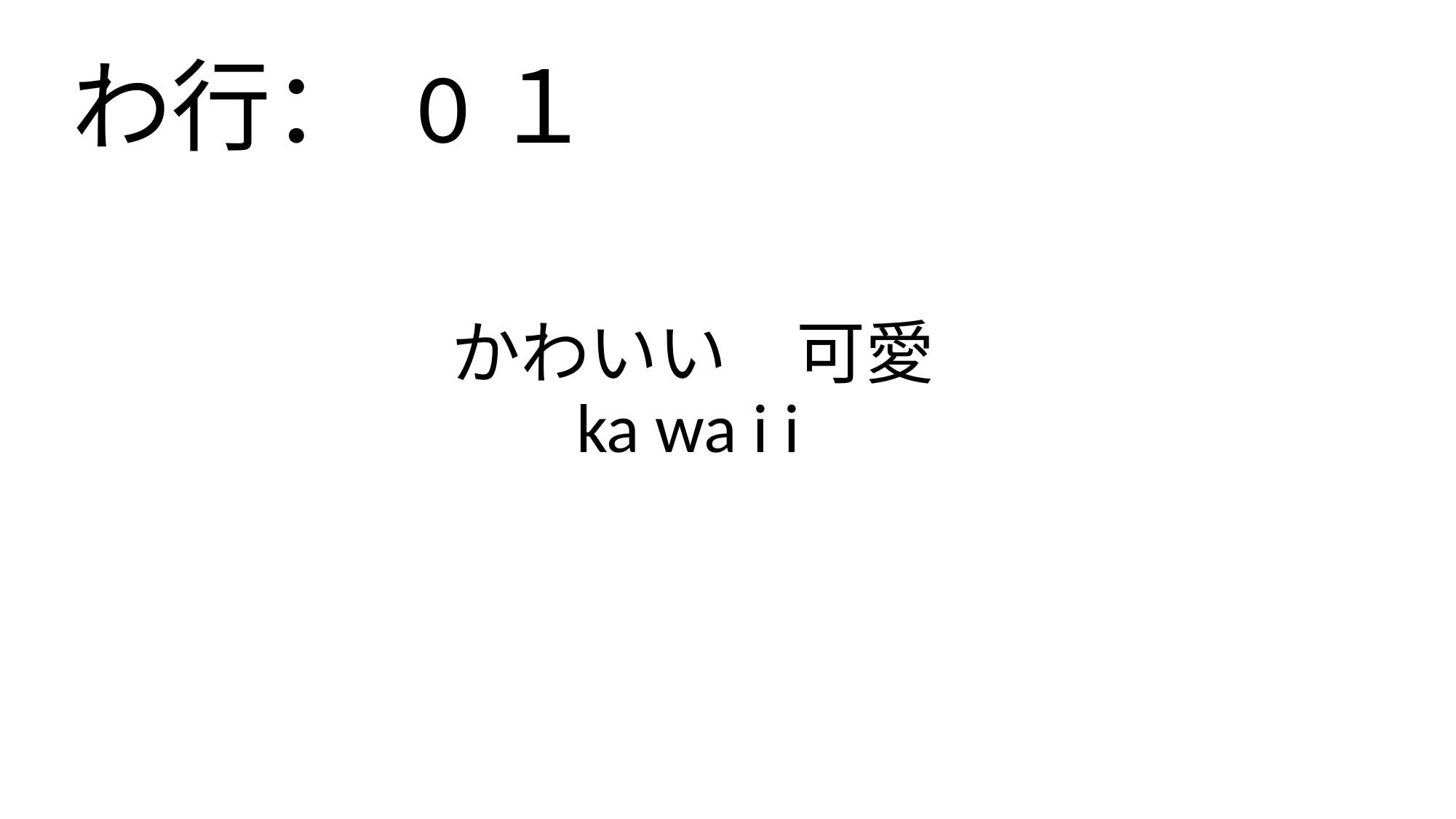

わ行： 0１
# かわいい　可愛　 ka wa i i